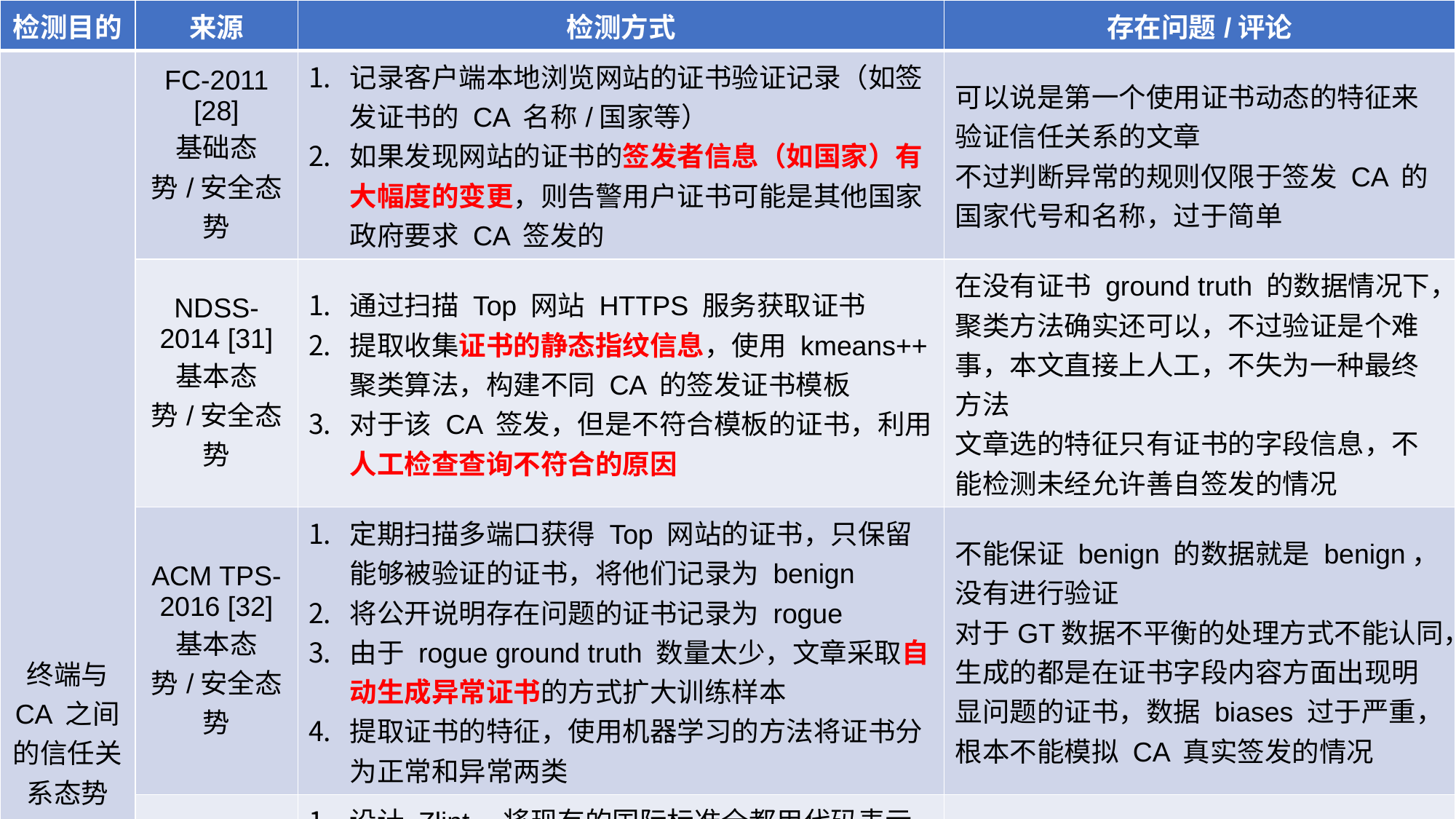

| 检测目的 | 来源 | 检测方式 | 存在问题/评论 |
| --- | --- | --- | --- |
| 终端与 CA 之间的信任关系态势 | FC-2011 [28] 基础态势/安全态势 | 记录客户端本地浏览网站的证书验证记录（如签发证书的 CA 名称/国家等） 如果发现网站的证书的签发者信息（如国家）有大幅度的变更，则告警用户证书可能是其他国家政府要求 CA 签发的 | 可以说是第一个使用证书动态的特征来验证信任关系的文章 不过判断异常的规则仅限于签发 CA 的国家代号和名称，过于简单 |
|  | NDSS-2014 [31] 基本态势/安全态势 | 通过扫描 Top 网站 HTTPS 服务获取证书 提取收集证书的静态指纹信息，使用 kmeans++ 聚类算法，构建不同 CA 的签发证书模板 对于该 CA 签发，但是不符合模板的证书，利用人工检查查询不符合的原因 | 在没有证书 ground truth 的数据情况下，聚类方法确实还可以，不过验证是个难事，本文直接上人工，不失为一种最终方法 文章选的特征只有证书的字段信息，不能检测未经允许善自签发的情况 |
|  | ACM TPS-2016 [32] 基本态势/安全态势 | 定期扫描多端口获得 Top 网站的证书，只保留能够被验证的证书，将他们记录为 benign 将公开说明存在问题的证书记录为 rogue 由于 rogue ground truth 数量太少，文章采取自动生成异常证书的方式扩大训练样本 提取证书的特征，使用机器学习的方法将证书分为正常和异常两类 | 不能保证 benign 的数据就是 benign，没有进行验证 对于GT数据不平衡的处理方式不能认同，生成的都是在证书字段内容方面出现明显问题的证书，数据 biases 过于严重，根本不能模拟 CA 真实签发的情况 |
|  | S&P-2018 [33] 安全态势 | 设计 Zlint，将现有的国际标准全都用代码表示 将 Zlint 从 Censys 数据库中的证书上运行，统计结果 以 CA 为单位，检查该 CA 签发的证书的 Zlint 错误比率以及常见的错误，用以规范 CA 的行为 | 本质上就是将国际规则作为了验证的标准 只能监测静态（证书字段）的标准 |
|  | IMC – 2020 [1] 基础态势 | 使用 openssl 获取政府网站证书数据 统计哪些 CA 给哪些政府网站签发证书 | 这类属于分析 CA 签发终端证书的范围的文章，不在多举例子 |
|  | IMC-2022 [43] 基础态势 | 分析在俄乌战争开始后： 数据来源是 Censys 数据库 国际上的 CA 对俄罗斯的域名服务发生的变化 俄罗斯的 Trusted CA 签发证书的数量和范围 | 针对特定 CA 的测量 |
|  | PAM-2023 [44] 基础态势 | 从 Rapid7 和 CT 中获取证书数据 分析自 2013 年以来，各个 CA 在 Web-PKI 中市场的占比变化 | 也算是动态分析CA 签发终端证书的范围的文章 |